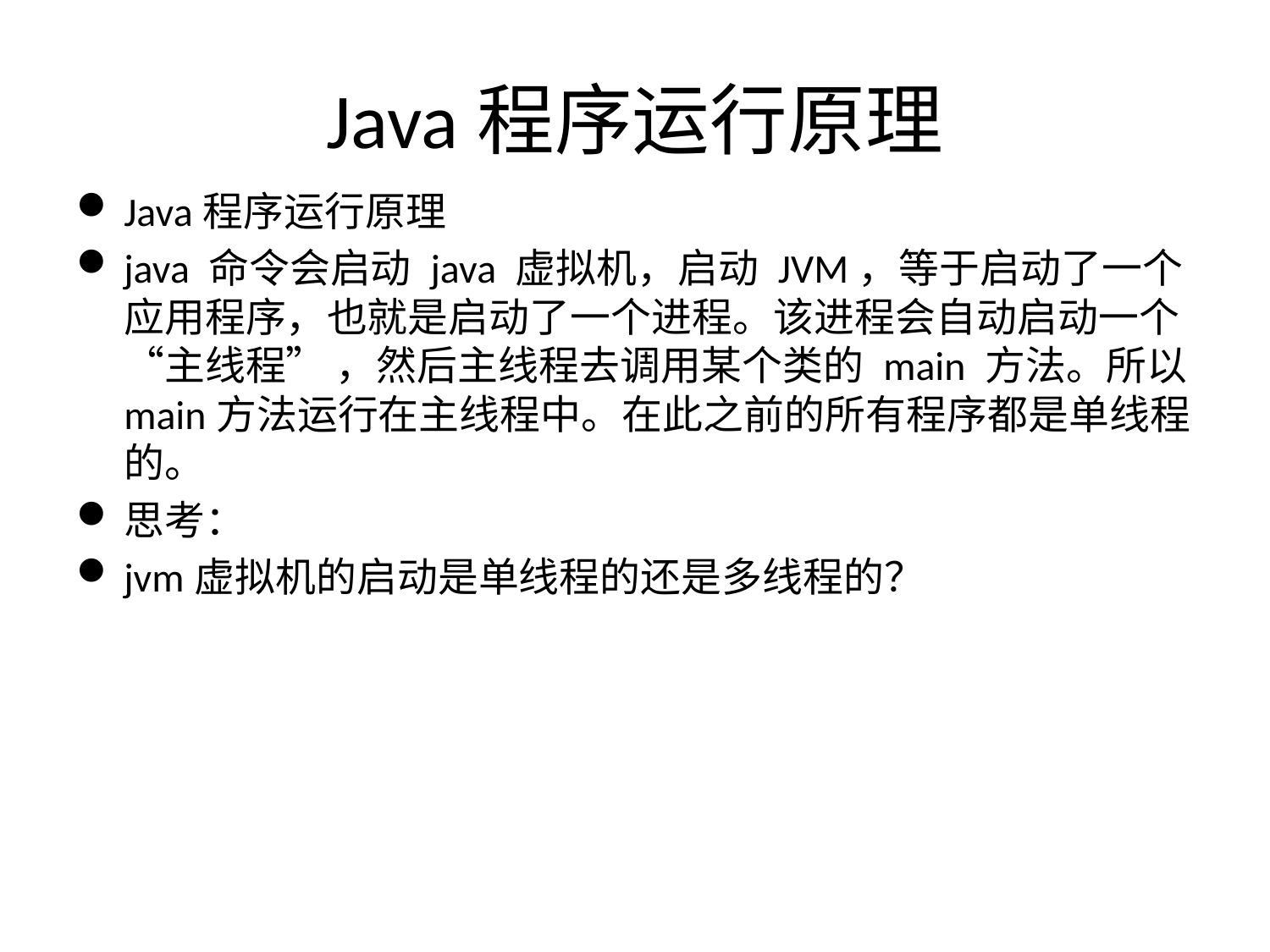

# Java程序运行原理
Java程序运行原理
java 命令会启动 java 虚拟机，启动 JVM，等于启动了一个应用程序，也就是启动了一个进程。该进程会自动启动一个 “主线程” ，然后主线程去调用某个类的 main 方法。所以 main方法运行在主线程中。在此之前的所有程序都是单线程的。
思考：
jvm虚拟机的启动是单线程的还是多线程的？